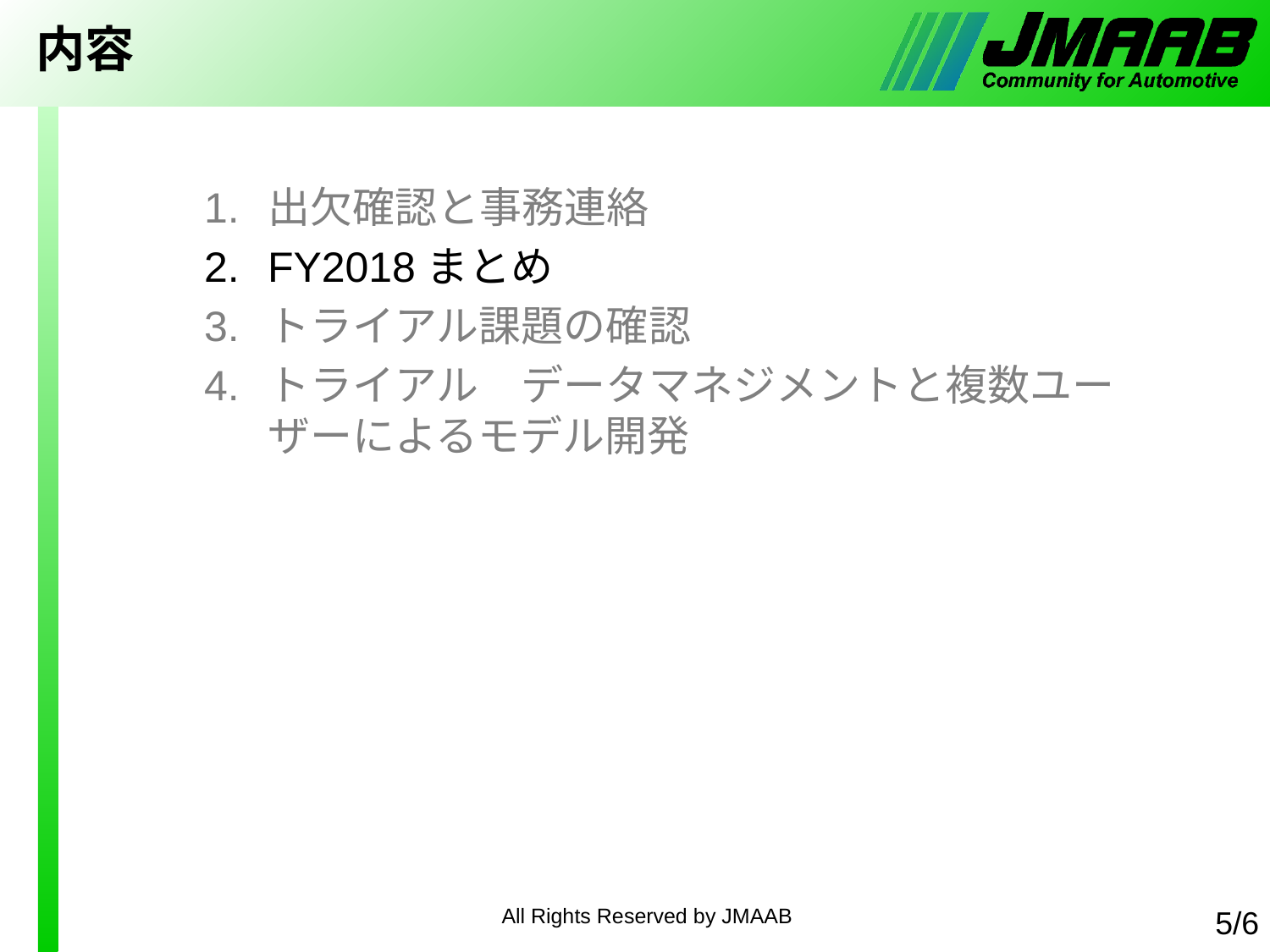

# 内容
出欠確認と事務連絡
FY2018まとめ
トライアル課題の確認
トライアル　データマネジメントと複数ユーザーによるモデル開発